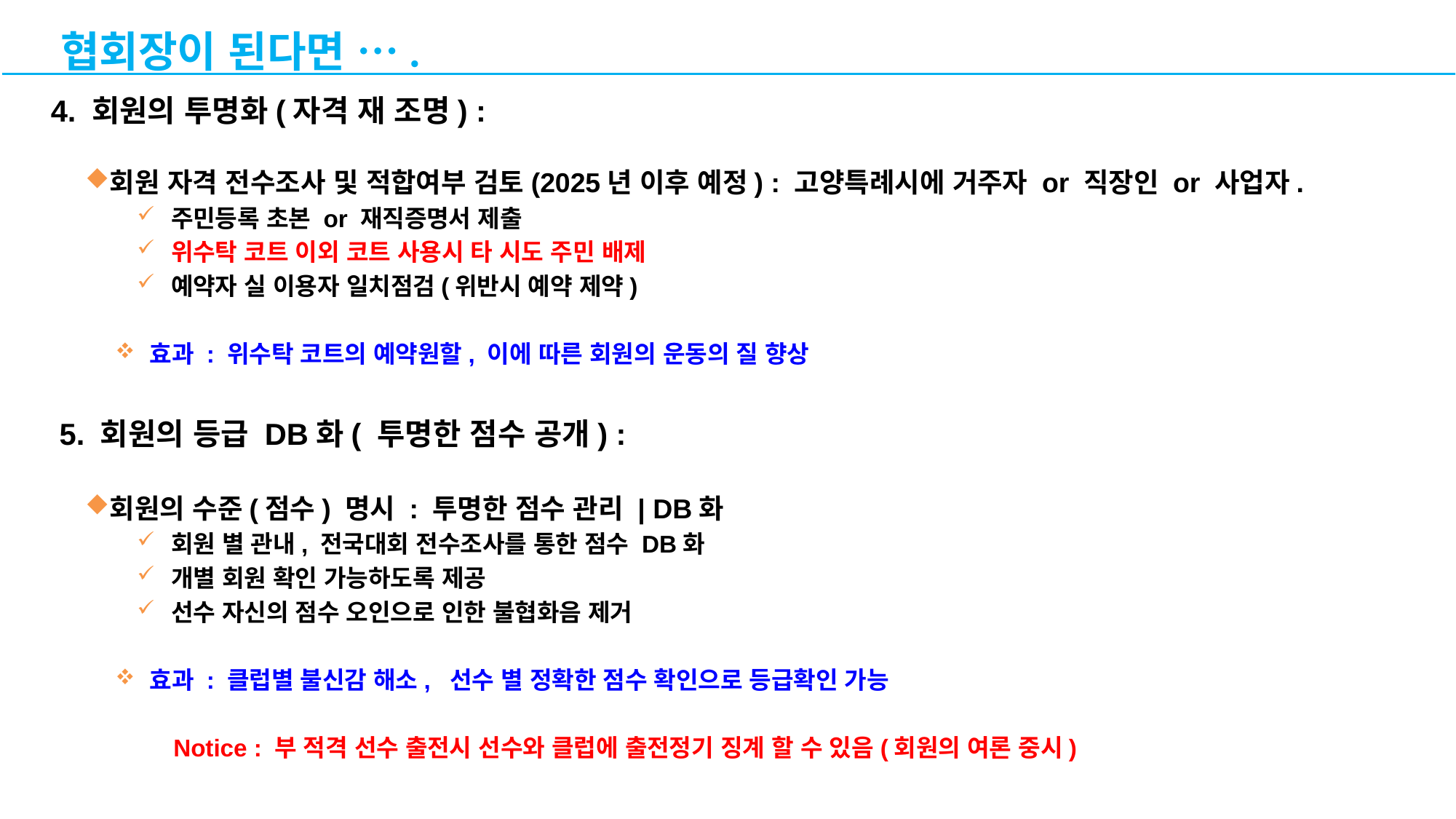

협회장이 된다면 ….
4. 회원의 투명화(자격 재 조명) :
회원 자격 전수조사 및 적합여부 검토(2025년 이후 예정) : 고양특례시에 거주자 or 직장인 or 사업자.
주민등록 초본 or 재직증명서 제출
위수탁 코트 이외 코트 사용시 타 시도 주민 배제
예약자 실 이용자 일치점검(위반시 예약 제약)

효과 : 위수탁 코트의 예약원할, 이에 따른 회원의 운동의 질 향상
5. 회원의 등급 DB화( 투명한 점수 공개) :
회원의 수준(점수) 명시 : 투명한 점수 관리 | DB화
회원 별 관내, 전국대회 전수조사를 통한 점수 DB화
개별 회원 확인 가능하도록 제공
선수 자신의 점수 오인으로 인한 불협화음 제거

효과 : 클럽별 불신감 해소,  선수 별 정확한 점수 확인으로 등급확인 가능

     Notice : 부 적격 선수 출전시 선수와 클럽에 출전정기 징계 할 수 있음(회원의 여론 중시)